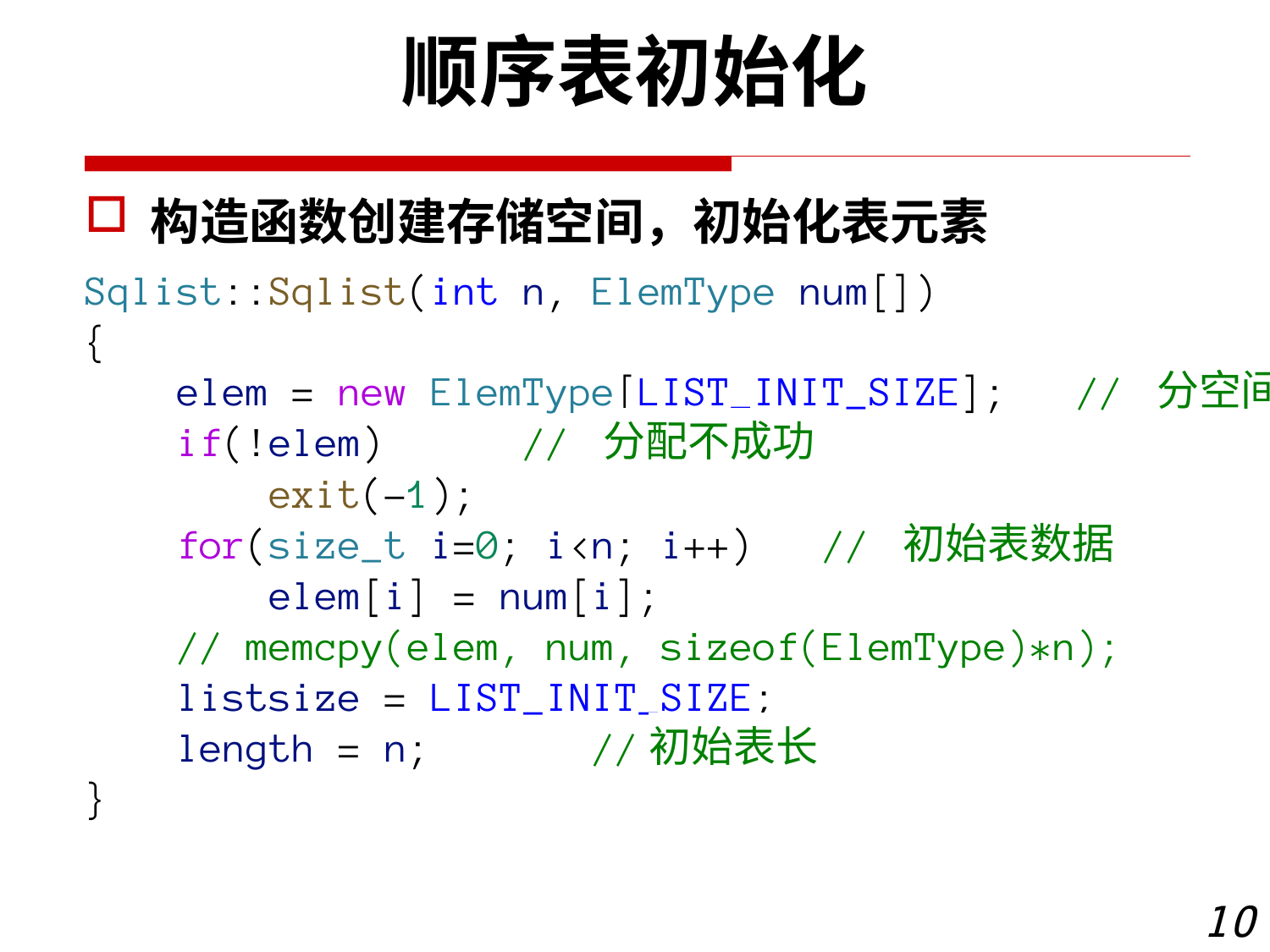

顺序表初始化
构造函数创建存储空间，初始化表元素
Sqlist::Sqlist(int n, ElemType num[])
{
    elem = new ElemType[LIST_INIT_SIZE];   // 分空间
    if(!elem)      // 分配不成功
        exit(-1);
    for(size_t i=0; i<n; i++)   // 初始表数据
        elem[i] = num[i];
    // memcpy(elem, num, sizeof(ElemType)*n);
    listsize = LIST_INIT_SIZE;
    length = n;       //初始表长
}
10